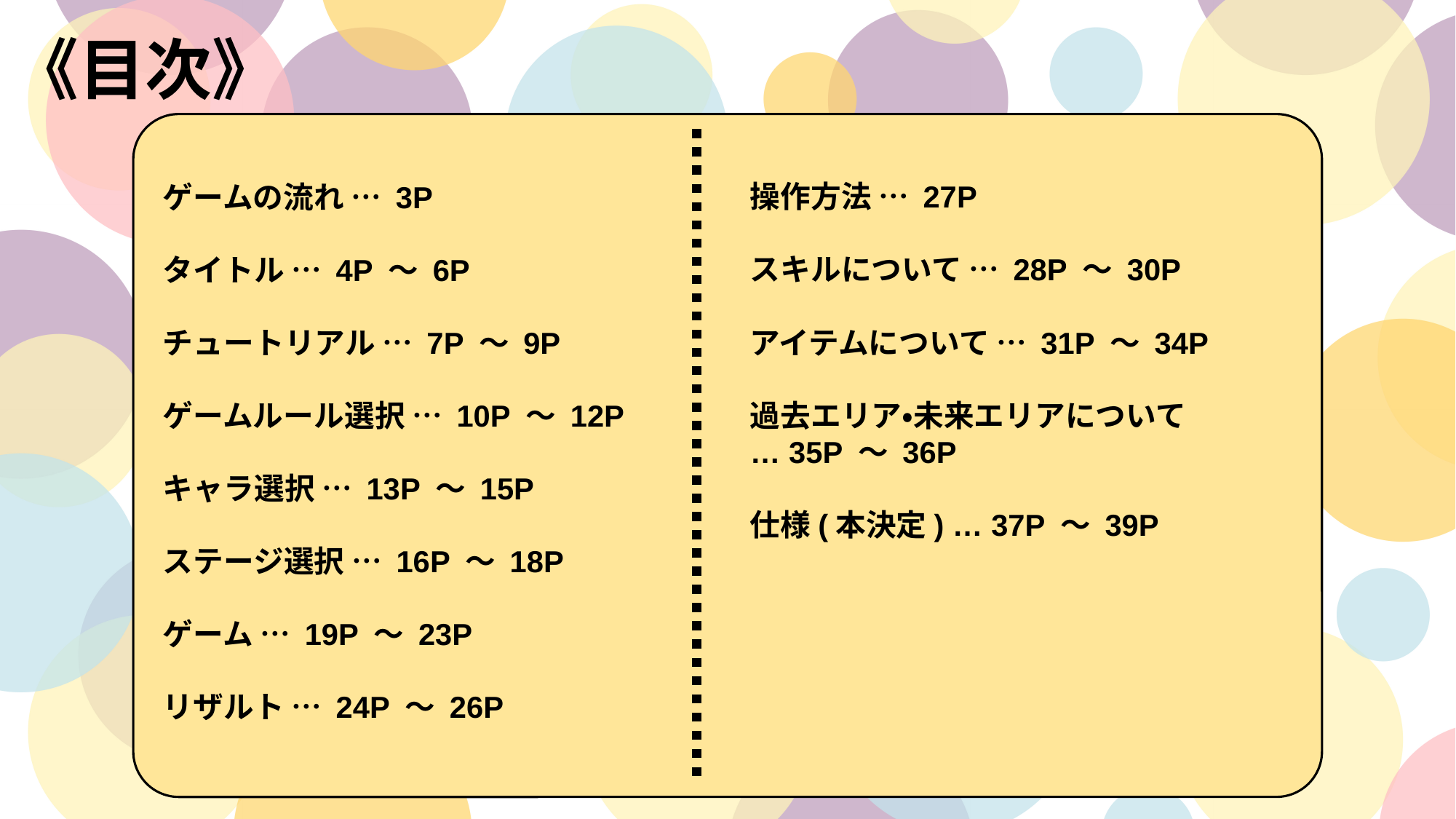

《目次》

操作方法 … 27P

スキルについて … 28P ～ 30P

アイテムについて … 31P ～ 34P

過去エリア・未来エリアについて
… 35P ～ 36P

仕様(本決定) … 37P ～ 39P
ゲームの流れ … 3P

タイトル … 4P ～ 6P

チュートリアル … 7P ～ 9P

ゲームルール選択 … 10P ～ 12P

キャラ選択 … 13P ～ 15P

ステージ選択 … 16P ～ 18P

ゲーム … 19P ～ 23P

リザルト … 24P ～ 26P